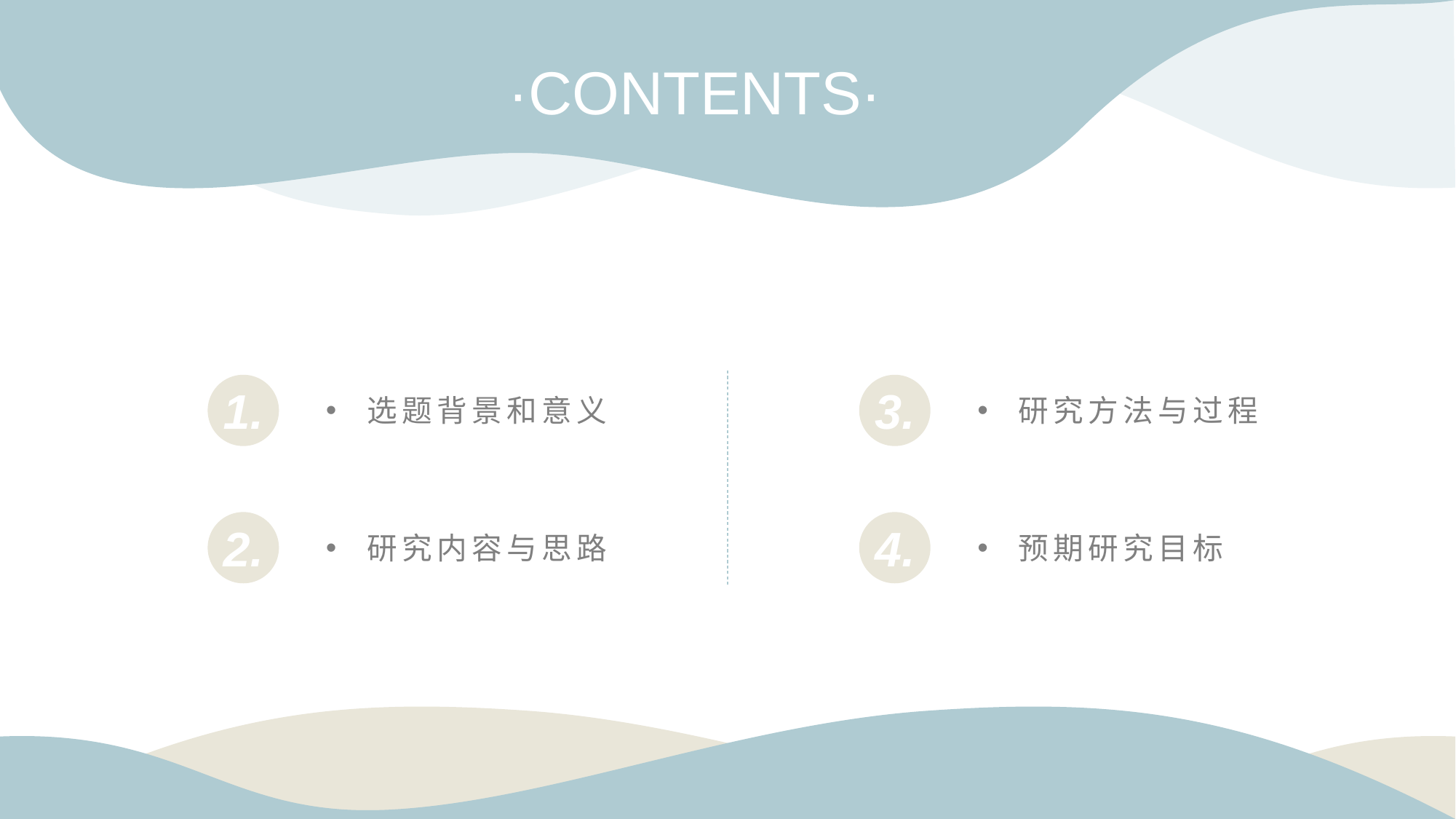

·CONTENTS·

1.
3.
选题背景和意义
研究方法与过程

2.
4.
研究内容与思路
预期研究目标